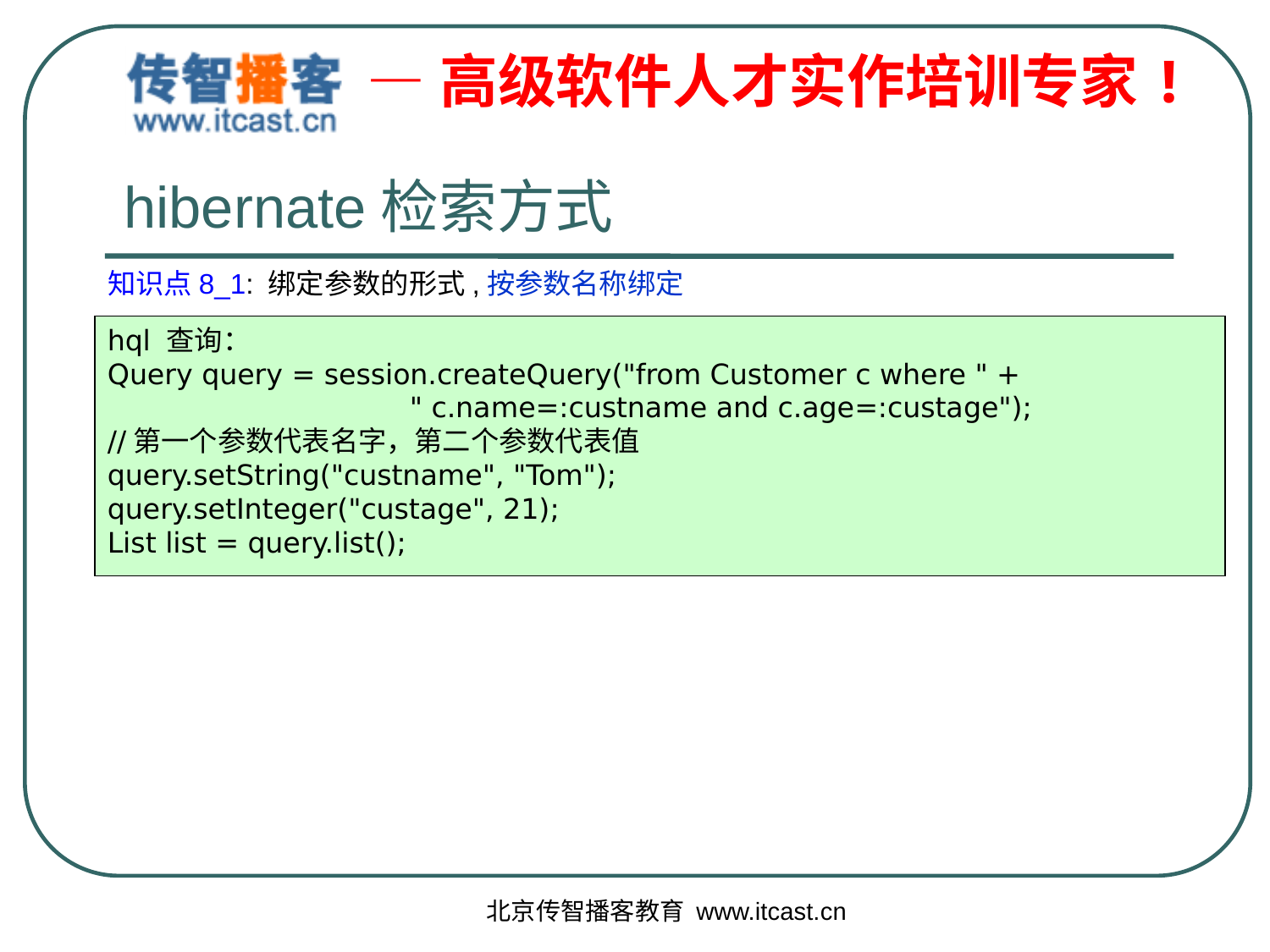

# hibernate检索方式
知识点8_1: 绑定参数的形式,按参数名称绑定
hql 查询：
Query query = session.createQuery("from Customer c where " +
                                  " c.name=:custname and c.age=:custage");
//第一个参数代表名字，第二个参数代表值
query.setString("custname", "Tom");
query.setInteger("custage", 21);
List list = query.list();
北京传智播客教育 www.itcast.cn